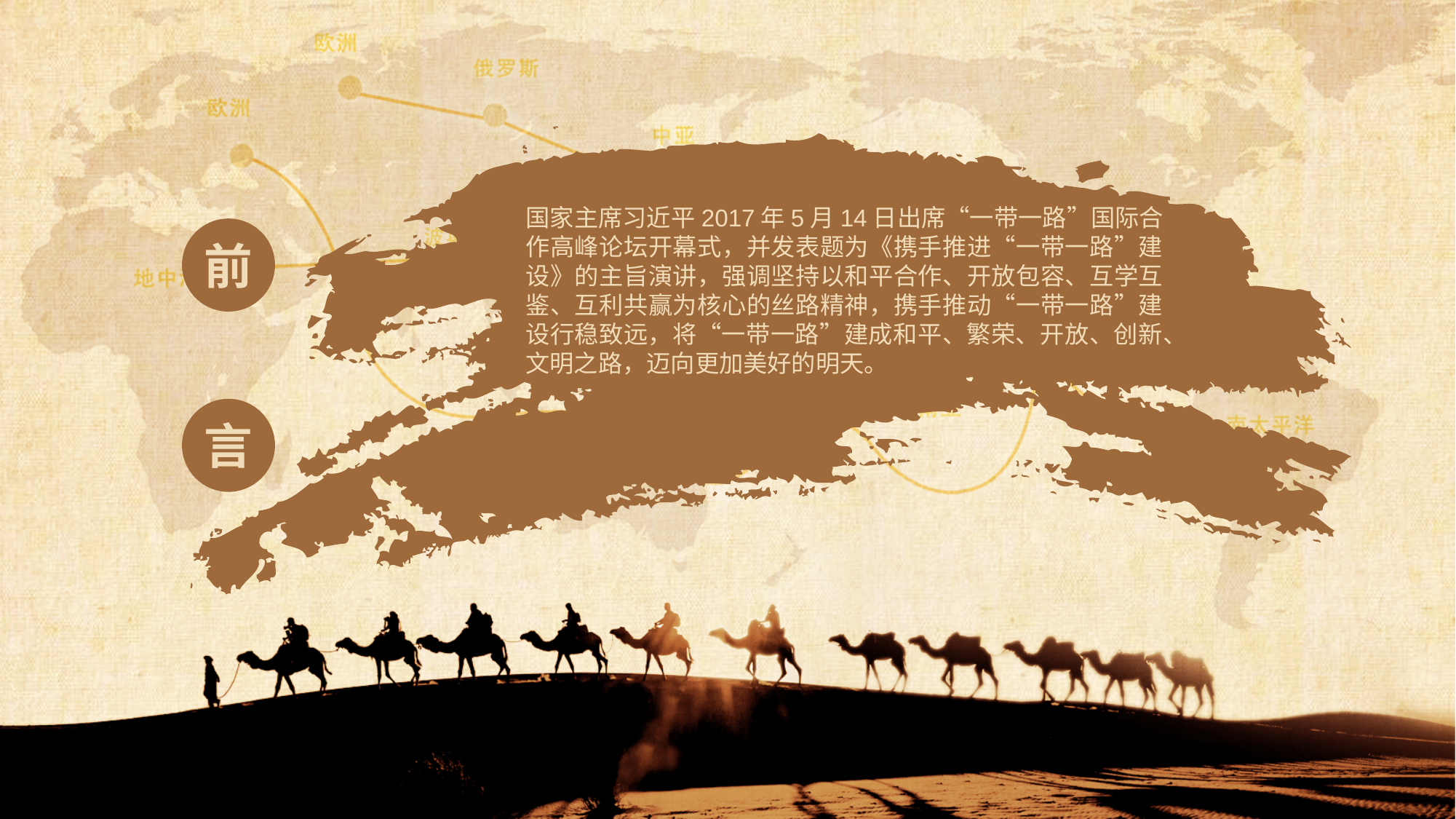

国家主席习近平2017年5月14日出席“一带一路”国际合作高峰论坛开幕式，并发表题为《携手推进“一带一路”建设》的主旨演讲，强调坚持以和平合作、开放包容、互学互鉴、互利共赢为核心的丝路精神，携手推动“一带一路”建设行稳致远，将“一带一路”建成和平、繁荣、开放、创新、文明之路，迈向更加美好的明天。

前

言